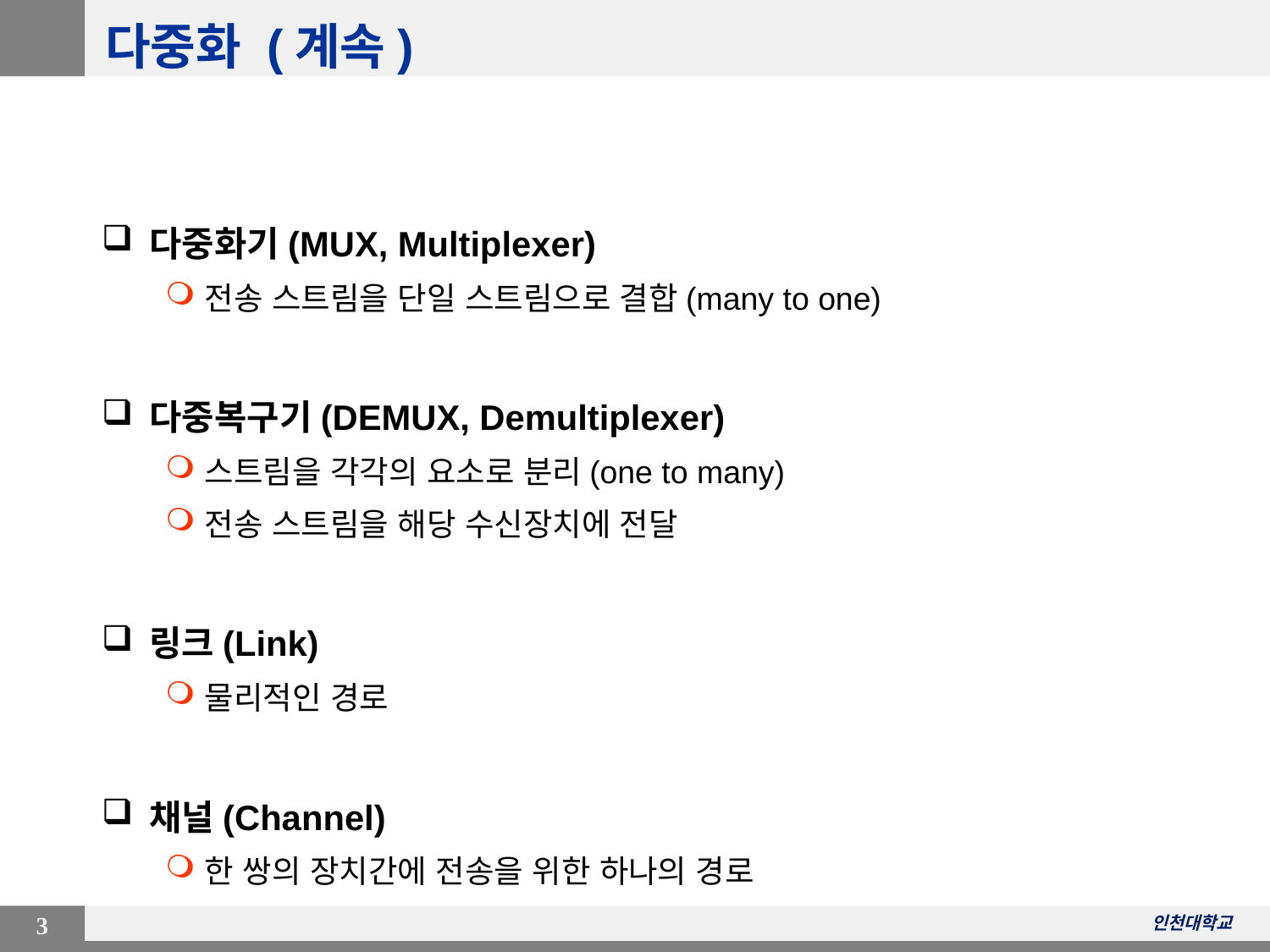

# 다중화 (계속)
다중화기(MUX, Multiplexer)
전송 스트림을 단일 스트림으로 결합(many to one)

다중복구기(DEMUX, Demultiplexer)
스트림을 각각의 요소로 분리(one to many)
전송 스트림을 해당 수신장치에 전달

링크(Link)
물리적인 경로

채널(Channel)
한 쌍의 장치간에 전송을 위한 하나의 경로